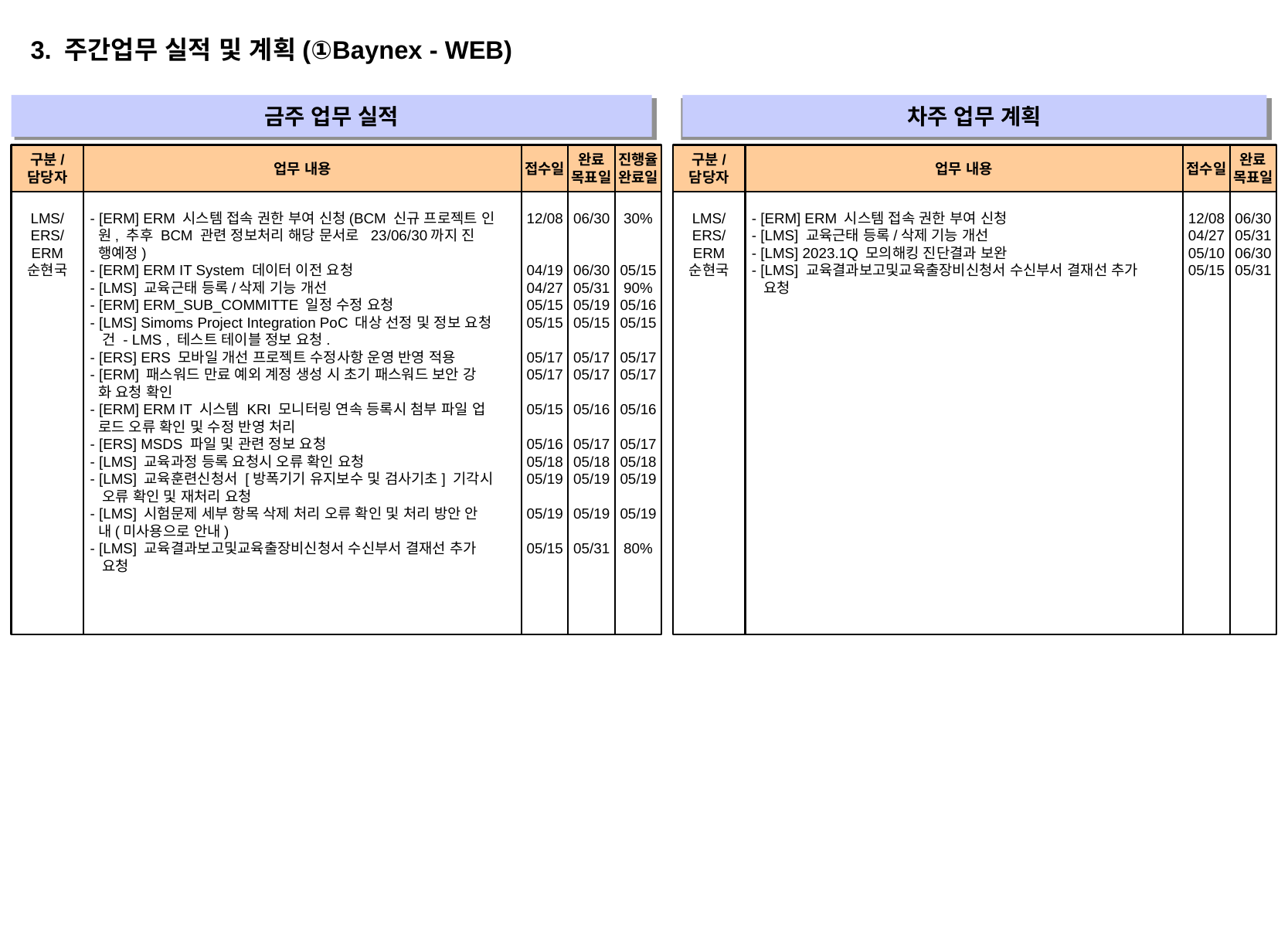

3. 주간업무 실적 및 계획(①Baynex - WEB)
금주 업무 실적
차주 업무 계획
" "
" "
구분/
담당자
업무 내용
접수일
완료
목표일
진행율
완료일
구분/
담당자
업무 내용
접수일
완료
목표일
LMS/
ERS/
ERM
순현국

- [ERM] ERM 시스템 접속 권한 부여 신청(BCM 신규 프로젝트 인
  원, 추후 BCM 관련 정보처리 해당 문서로  23/06/30까지 진
  행예정)
- [ERM] ERM IT System 데이터 이전 요청
- [LMS] 교육근태 등록/삭제 기능 개선
- [ERM] ERM_SUB_COMMITTE 일정 수정 요청
- [LMS] Simoms Project Integration PoC 대상 선정 및 정보 요청
   건 - LMS , 테스트 테이블 정보 요청.
- [ERS] ERS 모바일 개선 프로젝트 수정사항 운영 반영 적용
- [ERM] 패스워드 만료 예외 계정 생성 시 초기 패스워드 보안 강
  화 요청 확인
- [ERM] ERM IT 시스템 KRI 모니터링 연속 등록시 첨부 파일 업
  로드 오류 확인 및 수정 반영 처리
- [ERS] MSDS 파일 및 관련 정보 요청
- [LMS] 교육과정 등록 요청시 오류 확인 요청
- [LMS] 교육훈련신청서 [방폭기기 유지보수 및 검사기초] 기각시
   오류 확인 및 재처리 요청
- [LMS] 시험문제 세부 항목 삭제 처리 오류 확인 및 처리 방안 안
  내(미사용으로 안내)
- [LMS] 교육결과보고및교육출장비신청서 수신부서 결재선 추가
   요청
12/08
04/19
04/27
05/15
05/15
05/17
05/17
05/15
05/16
05/18
05/19
05/19
05/15
06/30
06/30
05/31
05/19
05/15
05/17
05/17
05/16
05/17
05/18
05/19
05/19
05/31
30%
05/15
90%
05/16
05/15
05/17
05/17
05/16
05/17
05/18
05/19
05/19
80%
LMS/
ERS/
ERM
순현국

- [ERM] ERM 시스템 접속 권한 부여 신청
- [LMS] 교육근태 등록/삭제 기능 개선
- [LMS] 2023.1Q 모의해킹 진단결과 보완
- [LMS] 교육결과보고및교육출장비신청서 수신부서 결재선 추가
   요청
12/08
04/27
05/10
05/15
06/30
05/31
06/30
05/31